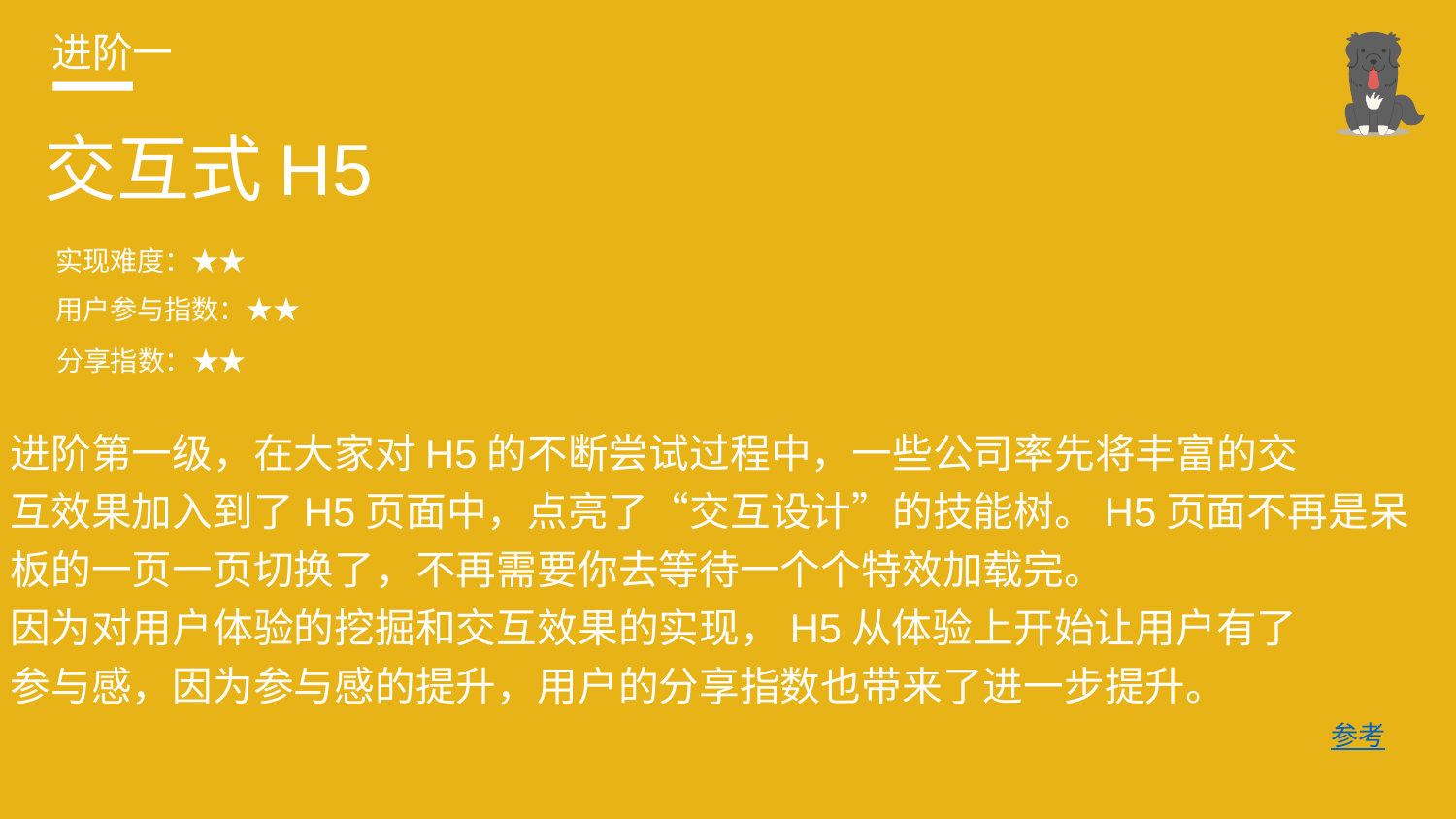

进阶一

交互式H5
实现难度：★★
用户参与指数：★★
分享指数：★★
进阶第一级，在大家对H5的不断尝试过程中，一些公司率先将丰富的交
互效果加入到了H5页面中，点亮了“交互设计”的技能树。H5页面不再是呆
板的一页一页切换了，不再需要你去等待一个个特效加载完。
因为对用户体验的挖掘和交互效果的实现，H5从体验上开始让用户有了
参与感，因为参与感的提升，用户的分享指数也带来了进一步提升。
参考